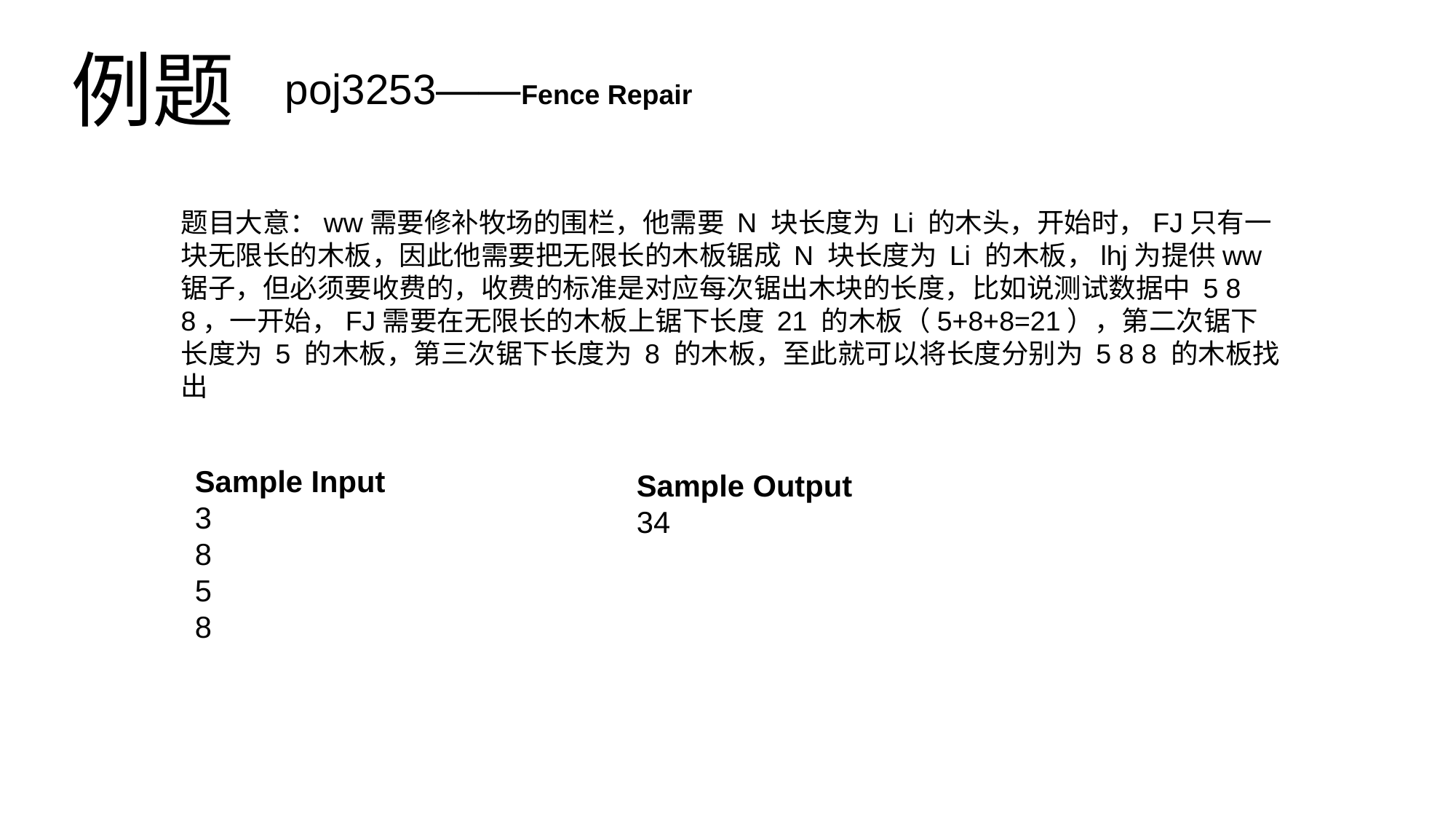

例题
poj3253——Fence Repair
题目大意：ww需要修补牧场的围栏，他需要 N 块长度为 Li 的木头，开始时，FJ只有一块无限长的木板，因此他需要把无限长的木板锯成 N 块长度为 Li 的木板，lhj为提供ww锯子，但必须要收费的，收费的标准是对应每次锯出木块的长度，比如说测试数据中 5 8 8，一开始，FJ需要在无限长的木板上锯下长度 21 的木板（5+8+8=21），第二次锯下长度为 5 的木板，第三次锯下长度为 8 的木板，至此就可以将长度分别为 5 8 8 的木板找出
Sample Input
3
8
5
8
Sample Output
34